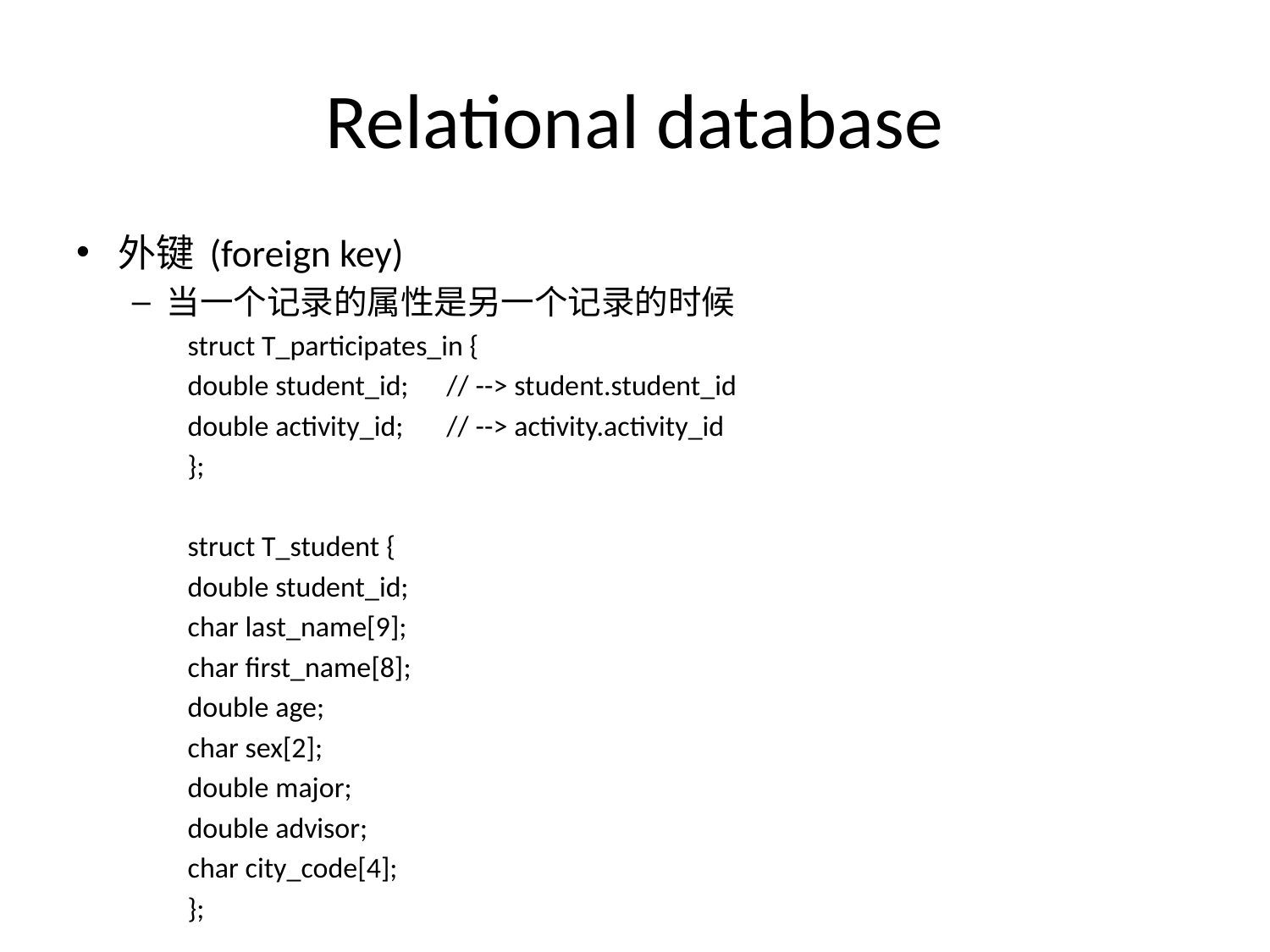

# Relational database
外键 (foreign key)
当一个记录的属性是另一个记录的时候
struct T_participates_in {
	double student_id;	// --> student.student_id
	double activity_id;	// --> activity.activity_id
};

struct T_student {
	double student_id;
	char last_name[9];
	char first_name[8];
	double age;
	char sex[2];
	double major;
	double advisor;
	char city_code[4];
};